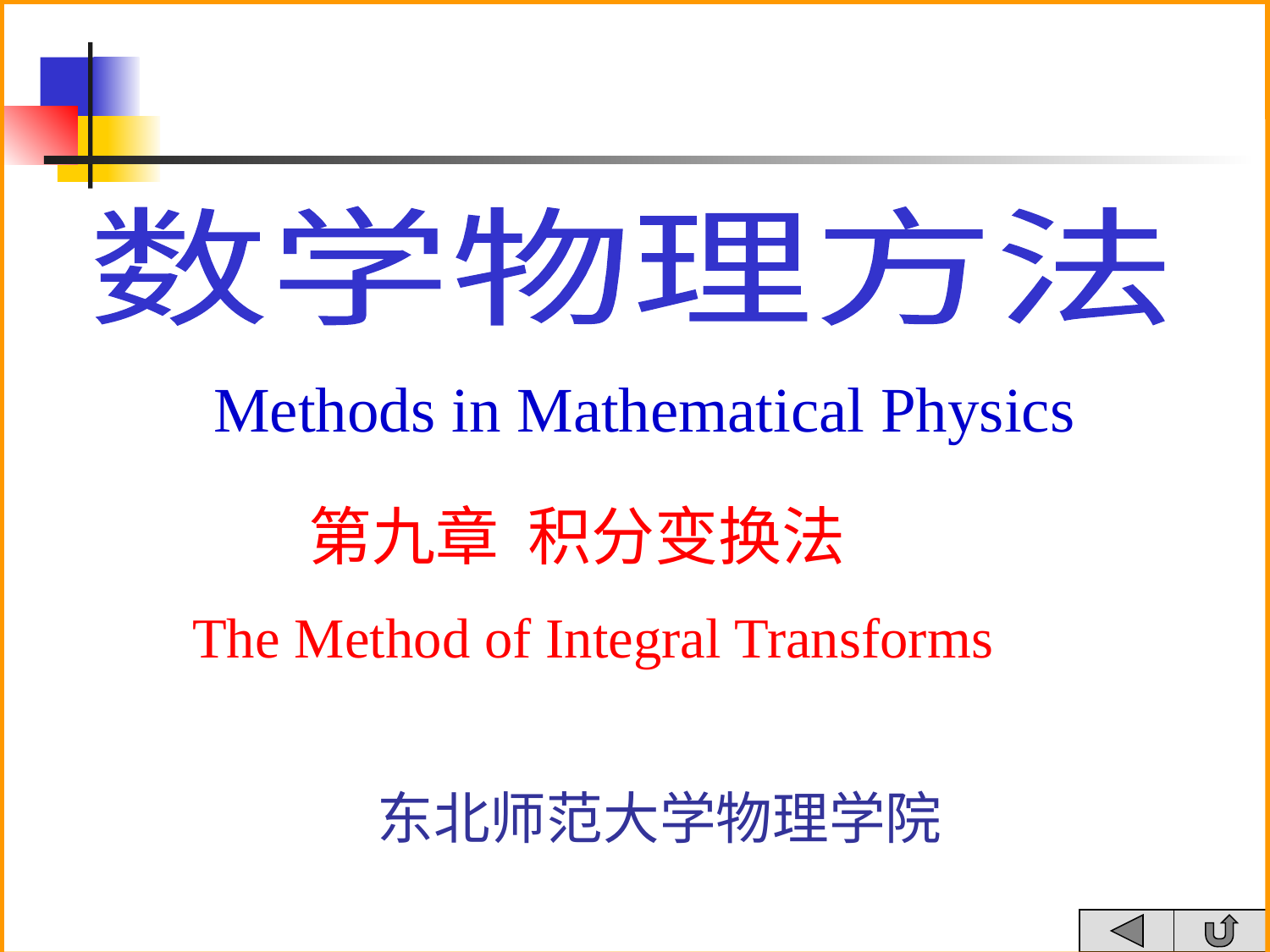

数学物理方法
Methods in Mathematical Physics

第九章  积分变换法
The Method of Integral Transforms
      东北师范大学物理学院